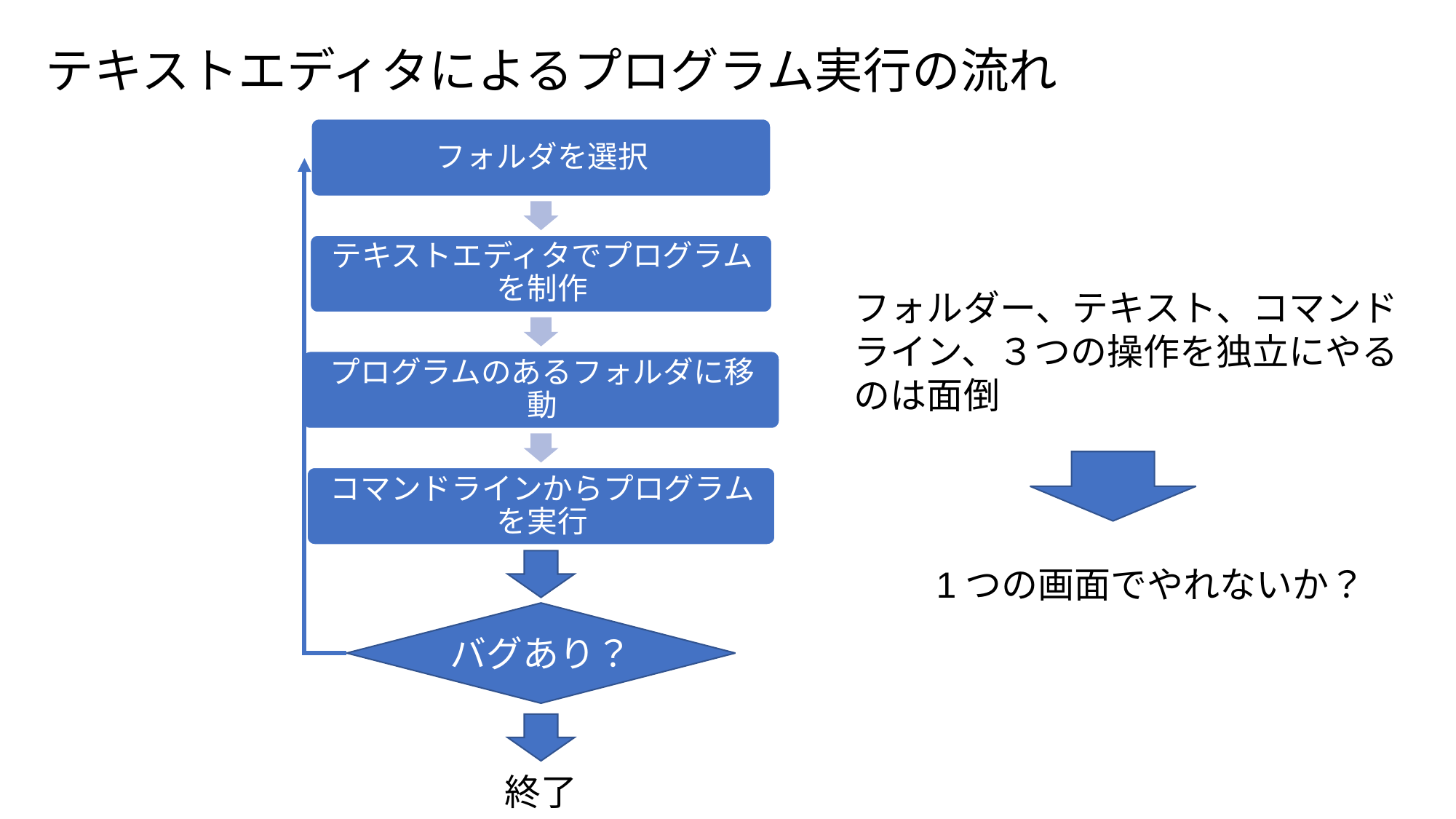

テキストエディタによるプログラム実行の流れ

フォルダを選択

テキストエディタでプログラムを制作

プログラムのあるフォルダに移動

コマンドラインからプログラムを実行
フォルダー、テキスト、コマンドライン、３つの操作を独立にやるのは面倒

1つの画面でやれないか？

バグあり？

終了